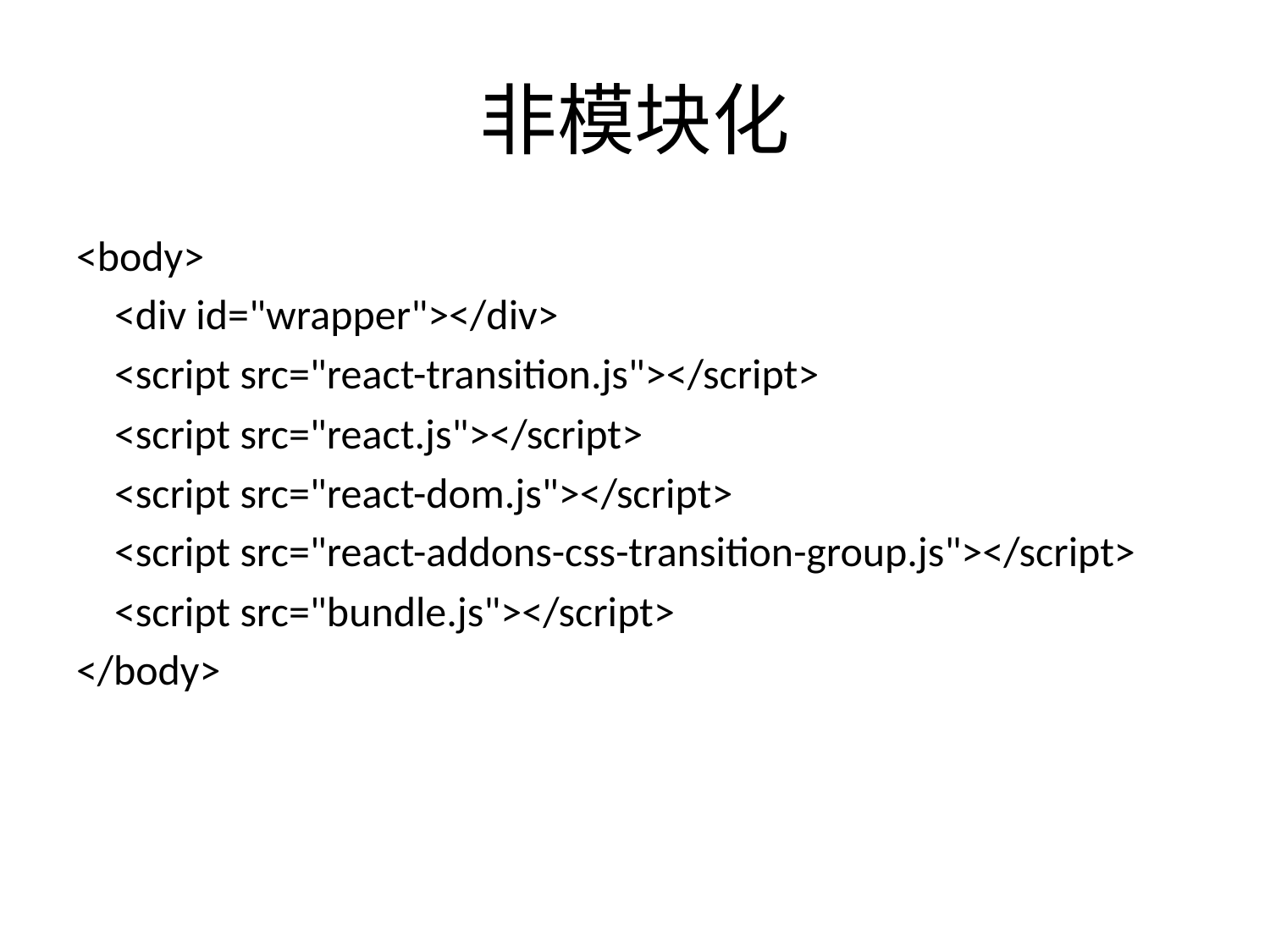

# 非模块化
<body>
    <div id="wrapper"></div>
    <script src="react-transition.js"></script>
    <script src="react.js"></script>
    <script src="react-dom.js"></script>
    <script src="react-addons-css-transition-group.js"></script>
    <script src="bundle.js"></script>
</body>